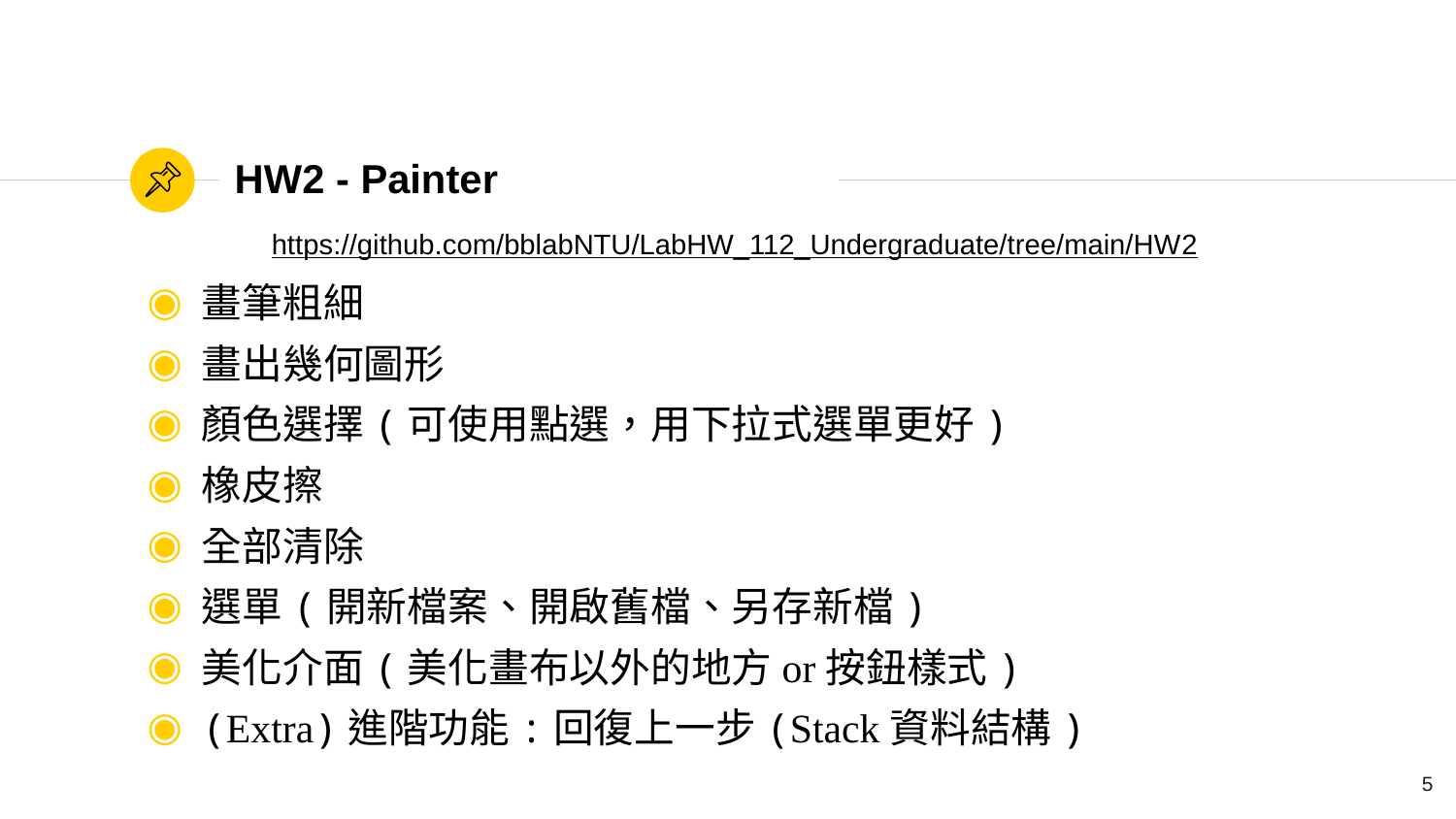

# HW2 - Painter

https://github.com/bblabNTU/LabHW_112_Undergraduate/tree/main/HW2
畫筆粗細
畫出幾何圖形
顏色選擇(可使用點選，用下拉式選單更好)
橡皮擦
全部清除
選單(開新檔案、開啟舊檔、另存新檔)
美化介面(美化畫布以外的地方or按鈕樣式)
(Extra)進階功能:回復上一步(Stack資料結構)
5